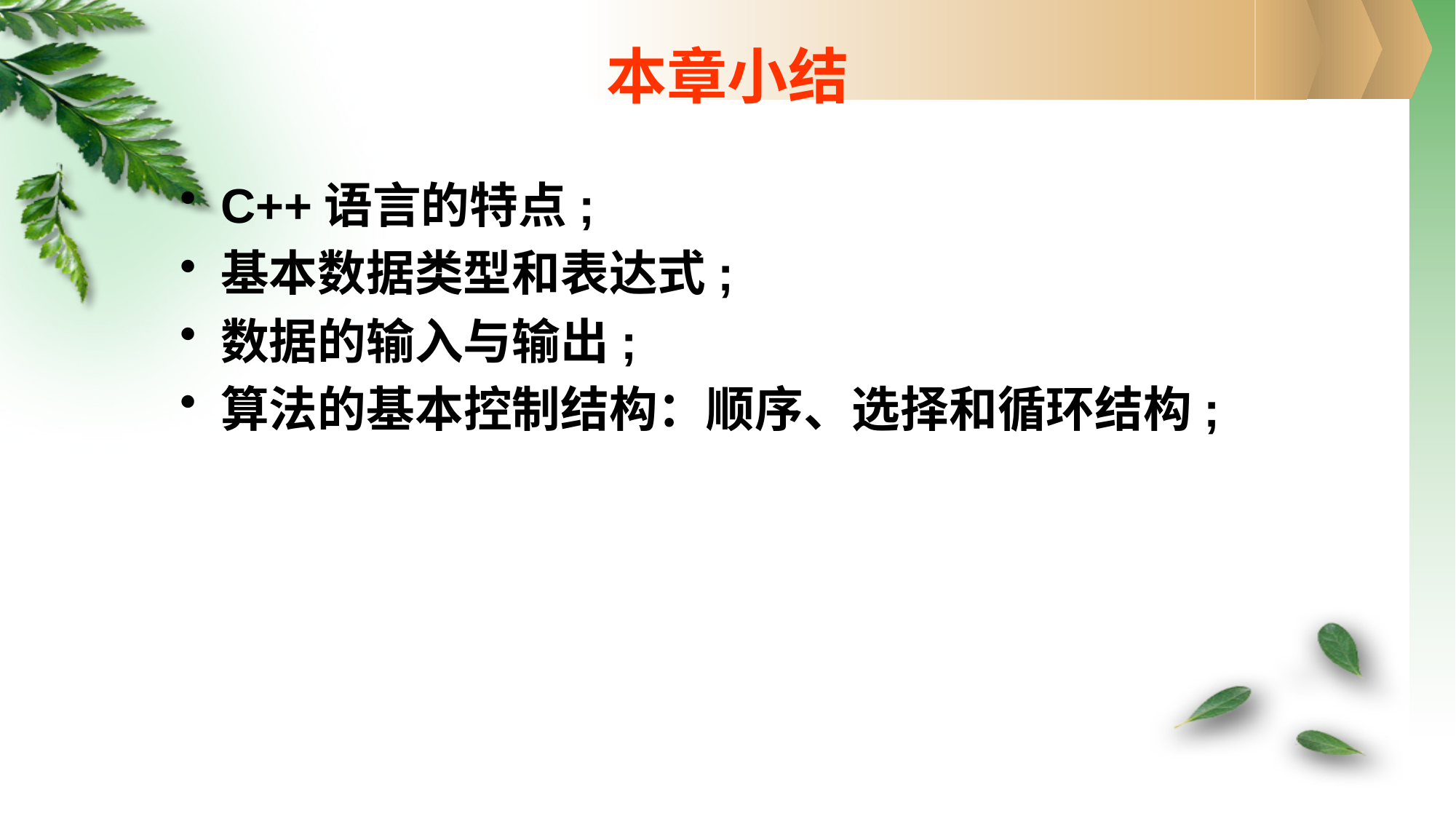

# 本章小结
C++语言的特点;
基本数据类型和表达式;
数据的输入与输出;
算法的基本控制结构：顺序、选择和循环结构;